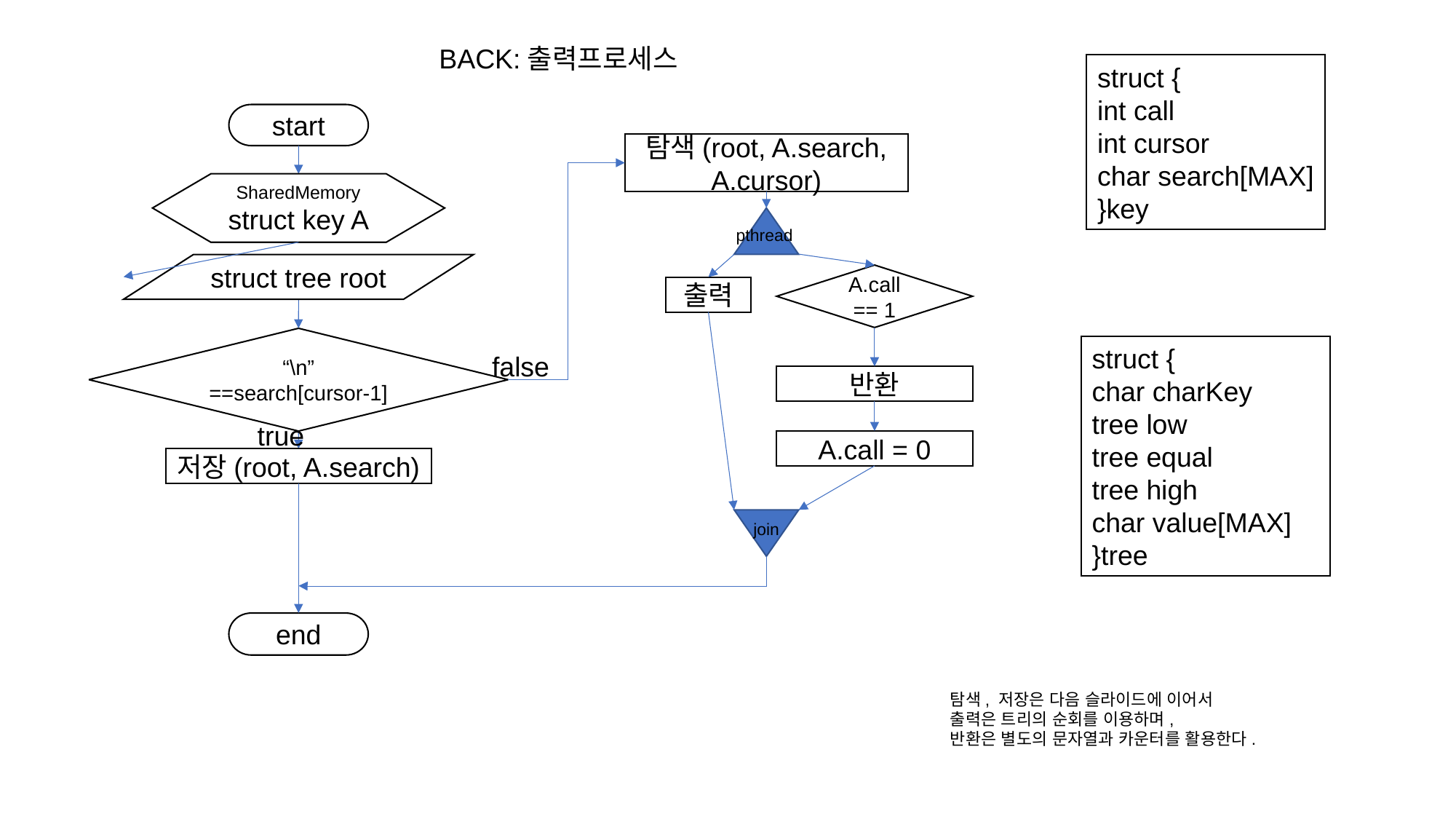

BACK:출력프로세스
struct {
int call
int cursor
char search[MAX]
}key
start
탐색(root, A.search, A.cursor)
SharedMemory
struct key A

pthread
struct tree root
A.call == 1
출력
“\n” ==search[cursor-1]
struct {
char charKey
tree low
tree equal
tree high
char value[MAX]
}tree
false
반환
true
A.call = 0
저장(root, A.search)

join
end
탐색, 저장은 다음 슬라이드에 이어서
출력은 트리의 순회를 이용하며,
반환은 별도의 문자열과 카운터를 활용한다.